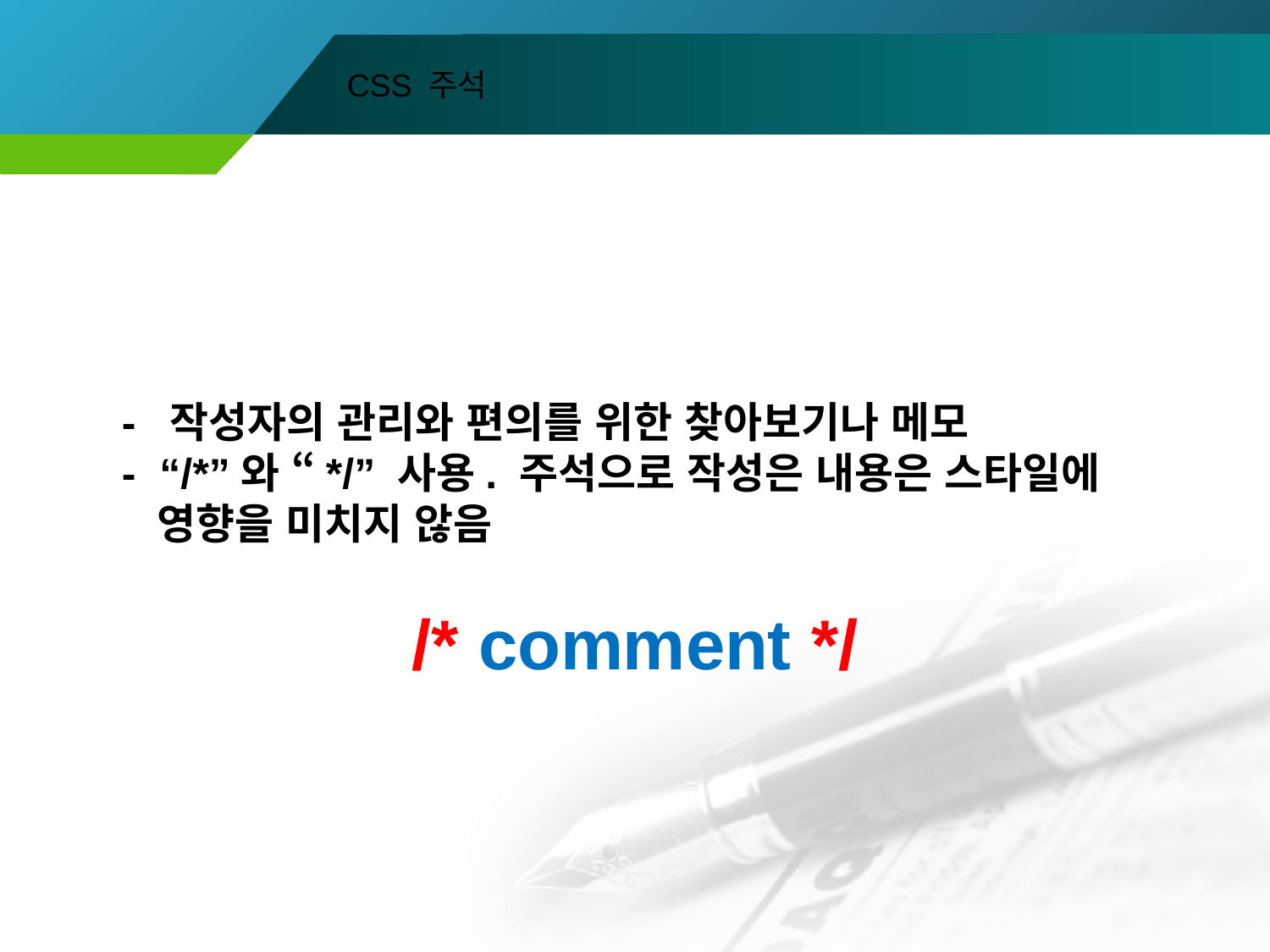

# CSS 주석

-  작성자의 관리와 편의를 위한 찾아보기나 메모
-  “/*”와 “*/” 사용. 주석으로 작성은 내용은 스타일에
   영향을 미치지 않음

/* comment */